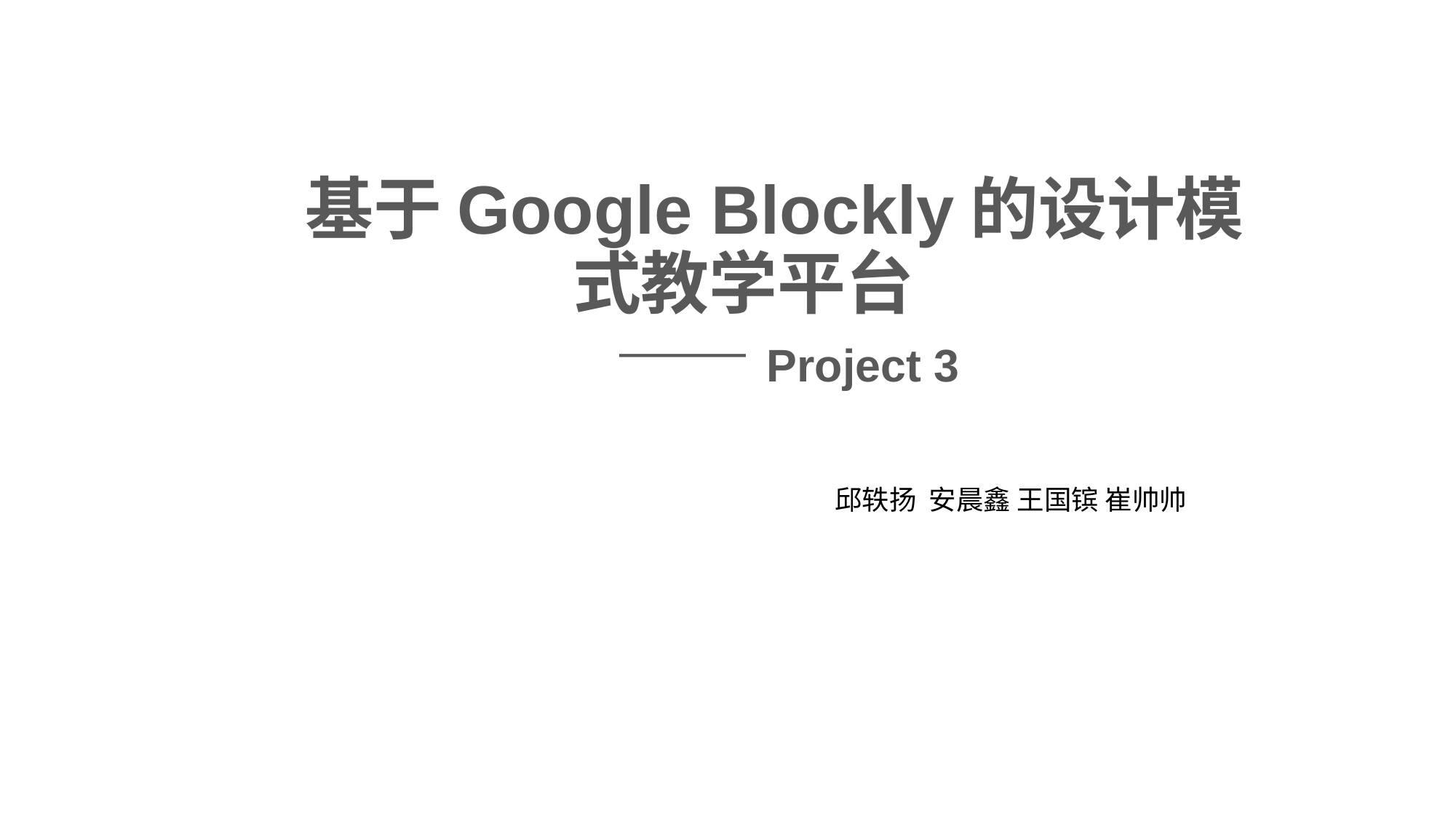

# 基于Google Blockly的设计模     式教学平台 ——Project 3
				邱轶扬  安晨鑫 王国镔 崔帅帅